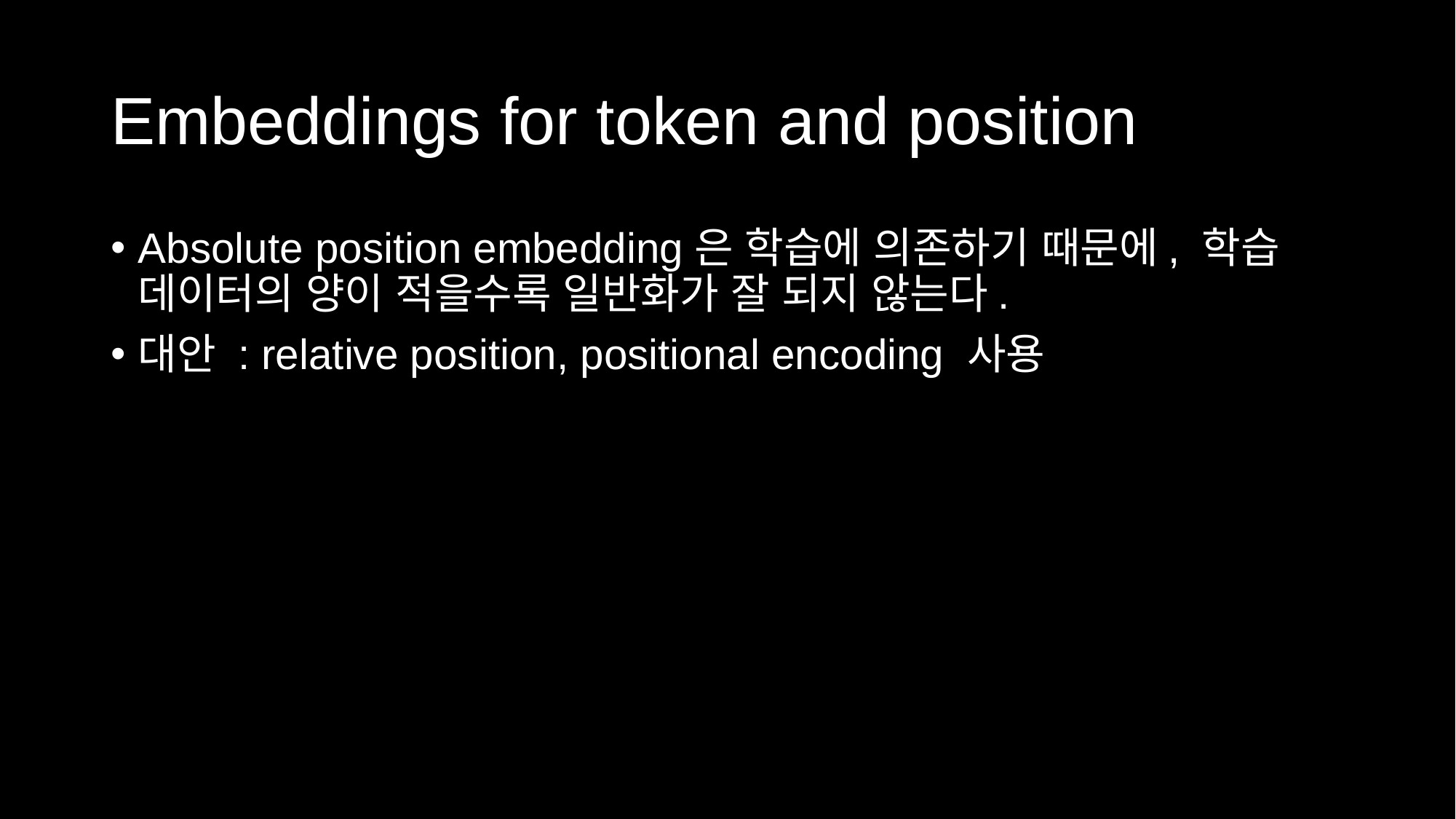

# Embeddings for token and position
Absolute position embedding은 학습에 의존하기 때문에, 학습 데이터의 양이 적을수록 일반화가 잘 되지 않는다.
대안 : relative position, positional encoding 사용